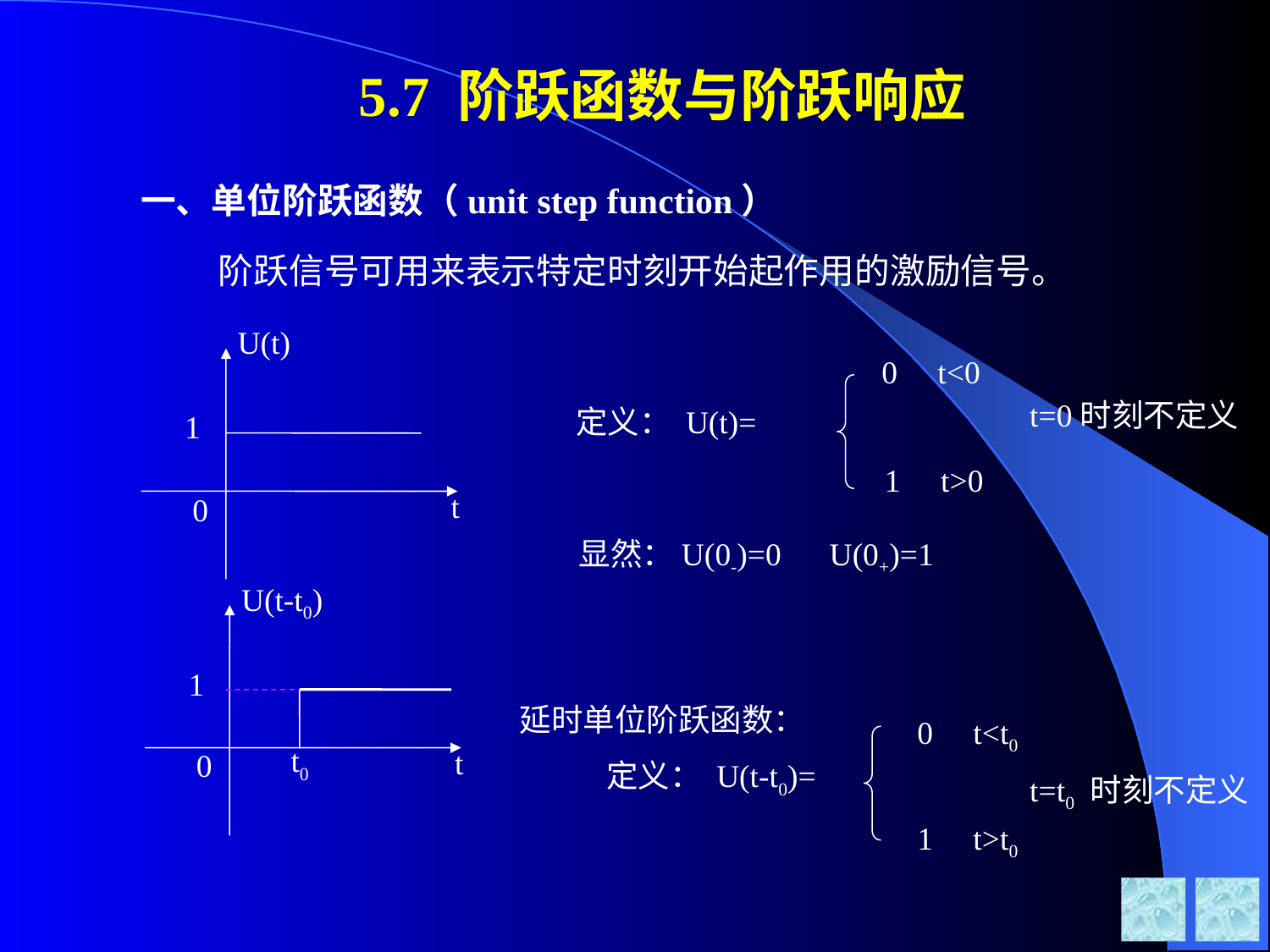

5.7 阶跃函数与阶跃响应
一、单位阶跃函数（unit step function）
阶跃信号可用来表示特定时刻开始起作用的激励信号。
U(t)

1

t
0

0     t<0

定义： U(t)=
1     t>0
t=0时刻不定义
显然：U(0-)=0      U(0+)=1
U(t-t0)

1

t0
t
0

延时单位阶跃函数：
0     t<t0

定义： U(t-t0)=
1     t>t0
t=t0 时刻不定义